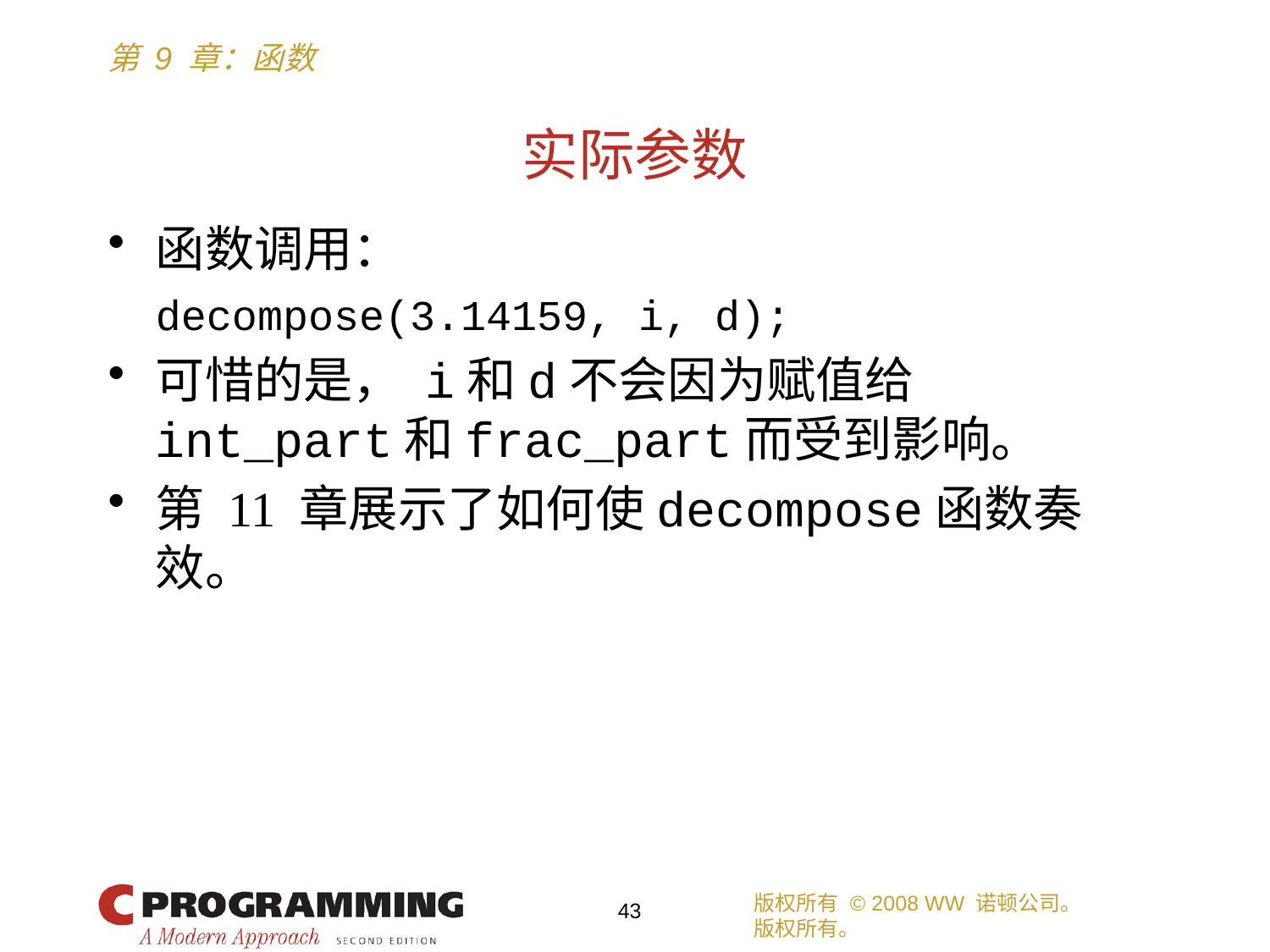

# 实际参数
函数调用：
	decompose(3.14159, i, d);
可惜的是， i和d不会因为赋值给int_part和frac_part而受到影响。
第 11 章展示了如何使decompose函数奏效。
版权所有 © 2008 WW 诺顿公司。
版权所有。
43